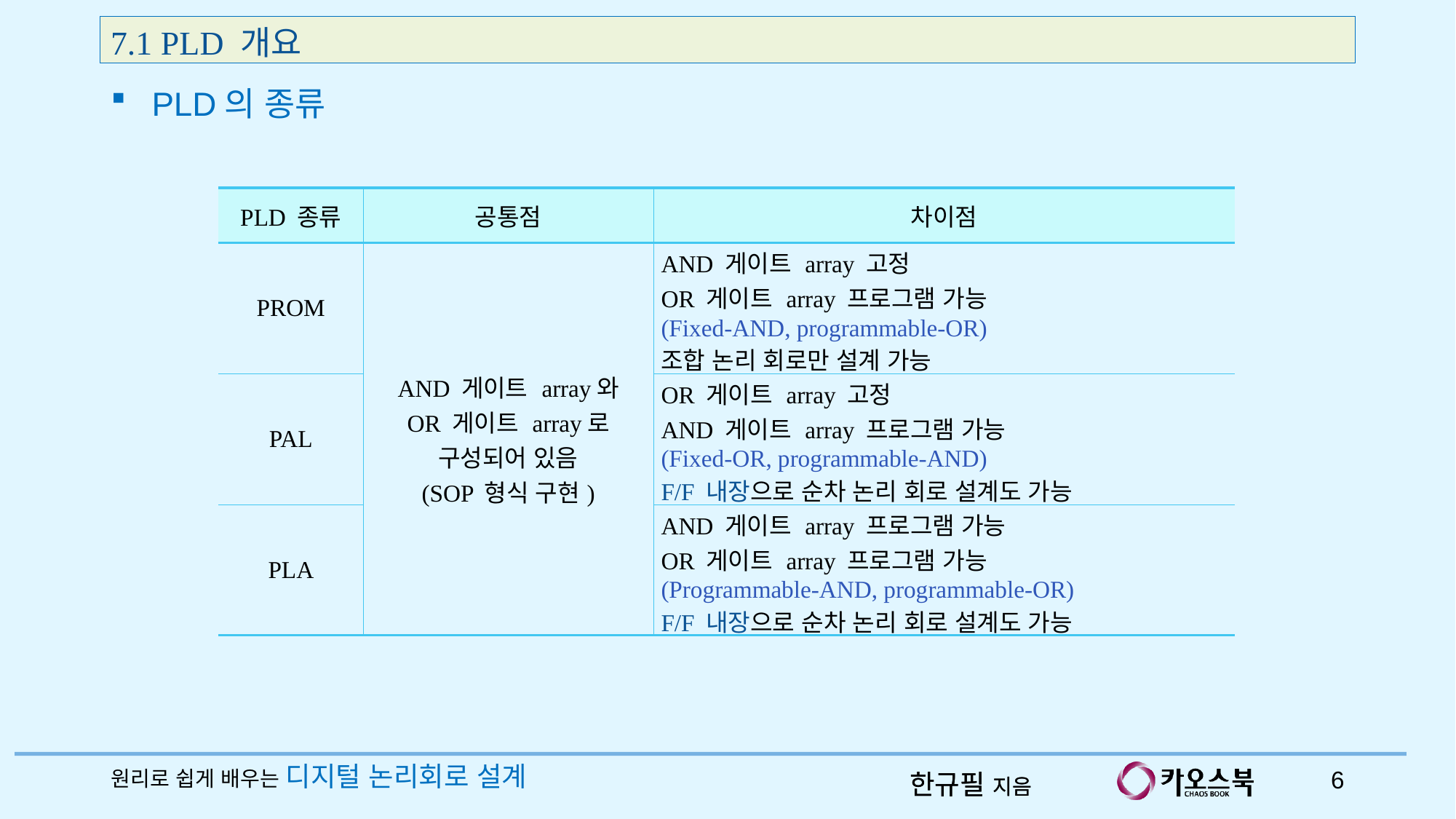

7.1 PLD 개요
PLD의 종류
| PLD 종류 | 공통점 | 차이점 |
| --- | --- | --- |
| PROM | AND 게이트 array와 OR 게이트 array로 구성되어 있음 (SOP 형식 구현) | AND 게이트 array 고정 OR 게이트 array 프로그램 가능 (Fixed-AND, programmable-OR) 조합 논리 회로만 설계 가능 |
| PAL |  | OR 게이트 array 고정 AND 게이트 array 프로그램 가능 (Fixed-OR, programmable-AND) F/F 내장으로 순차 논리 회로 설계도 가능 |
| PLA |  | AND 게이트 array 프로그램 가능 OR 게이트 array 프로그램 가능 (Programmable-AND, programmable-OR) F/F 내장으로 순차 논리 회로 설계도 가능 |
원리로 쉽게 배우는 디지털 논리회로 설계
6